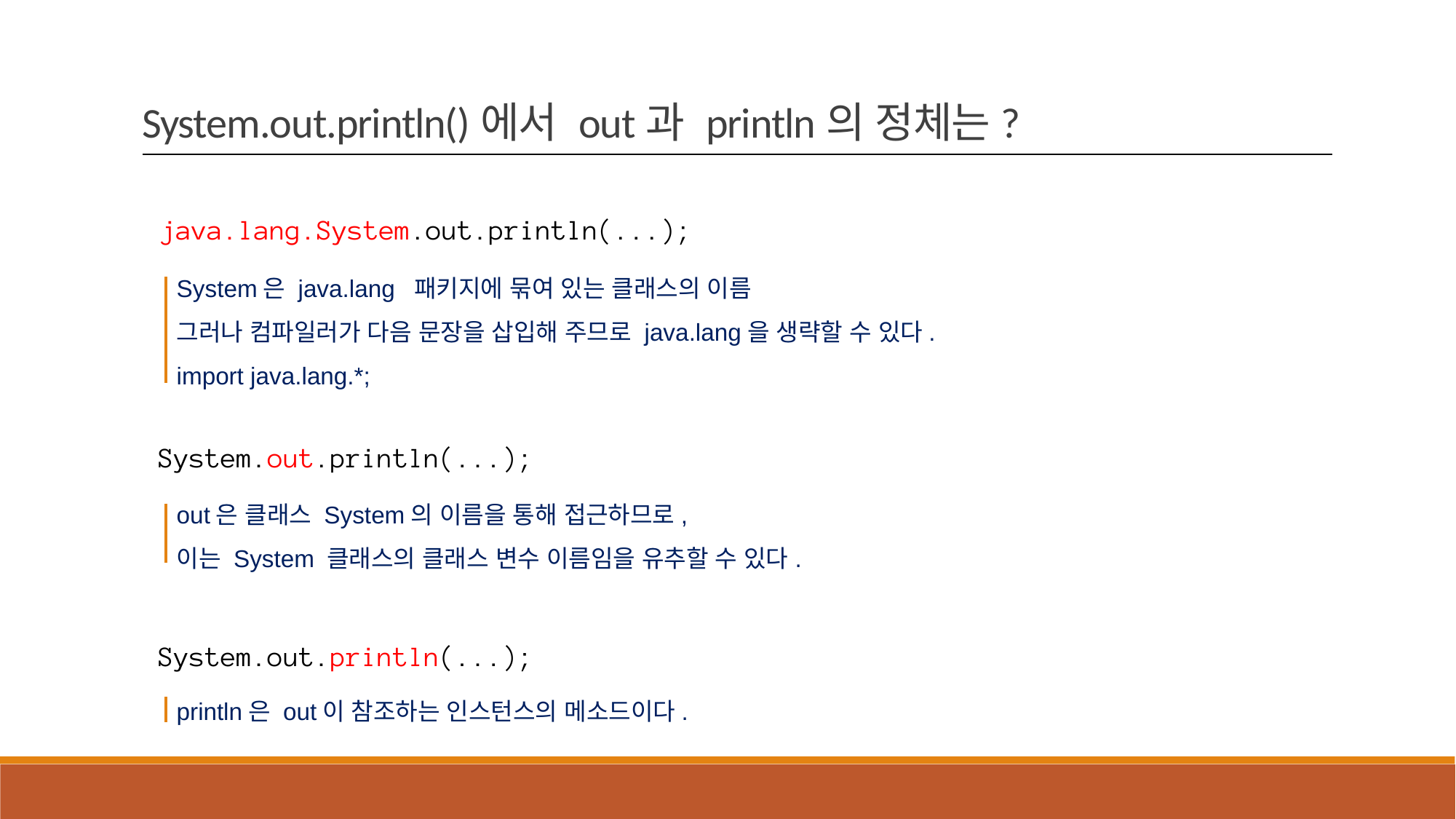

System.out.println()에서 out과 println의 정체는?
java.lang.System.out.println(...);
System은 java.lang  패키지에 묶여 있는 클래스의 이름
그러나 컴파일러가 다음 문장을 삽입해 주므로 java.lang을 생략할 수 있다.
import java.lang.*;
System.out.println(...);
out은 클래스 System의 이름을 통해 접근하므로,
이는 System 클래스의 클래스 변수 이름임을 유추할 수 있다.
System.out.println(...);
println은 out이 참조하는 인스턴스의 메소드이다.